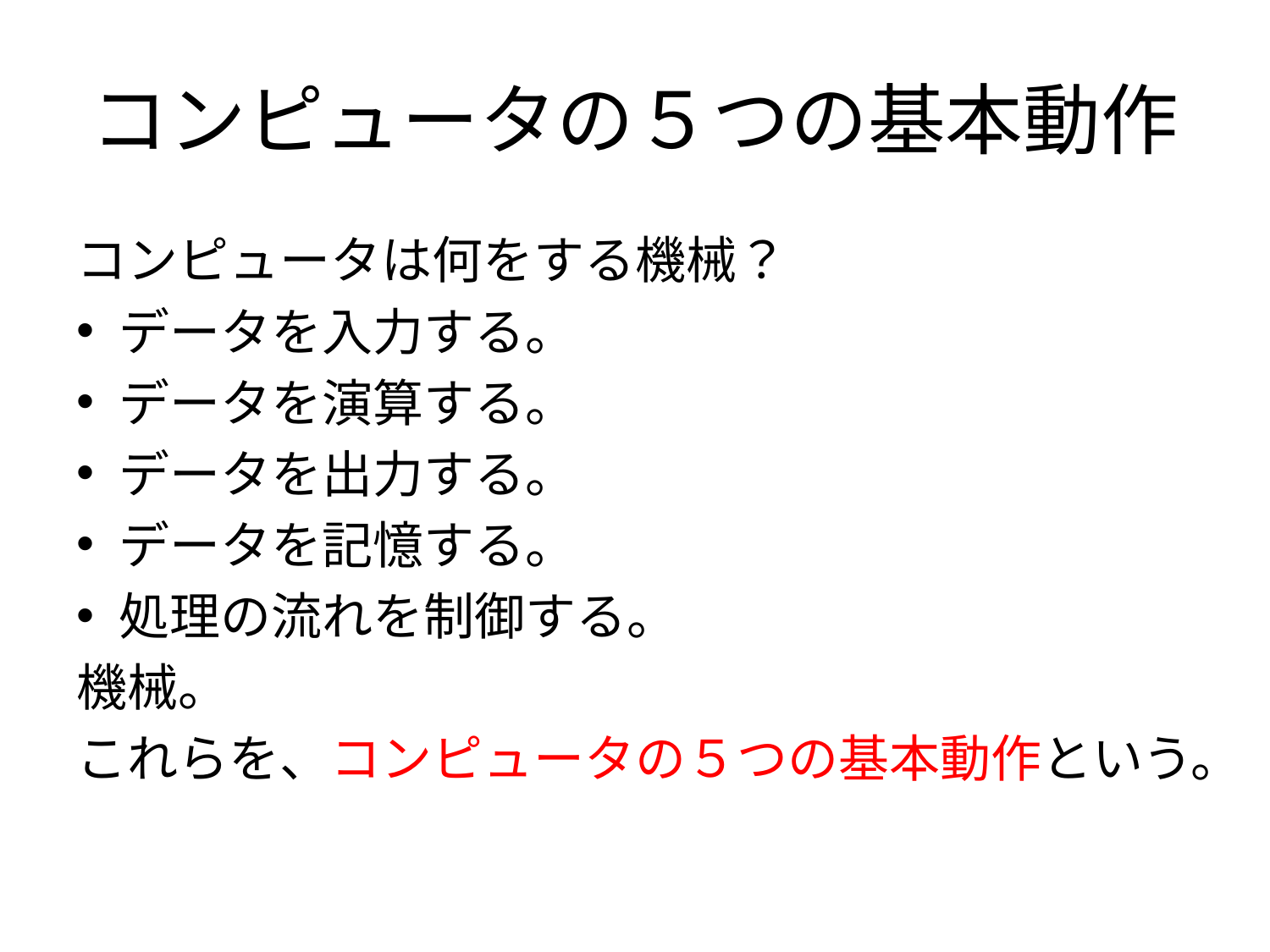

# コンピュータの５つの基本動作
コンピュータは何をする機械？
データを入力する。
データを演算する。
データを出力する。
データを記憶する。
処理の流れを制御する。
機械。
これらを、コンピュータの５つの基本動作という。